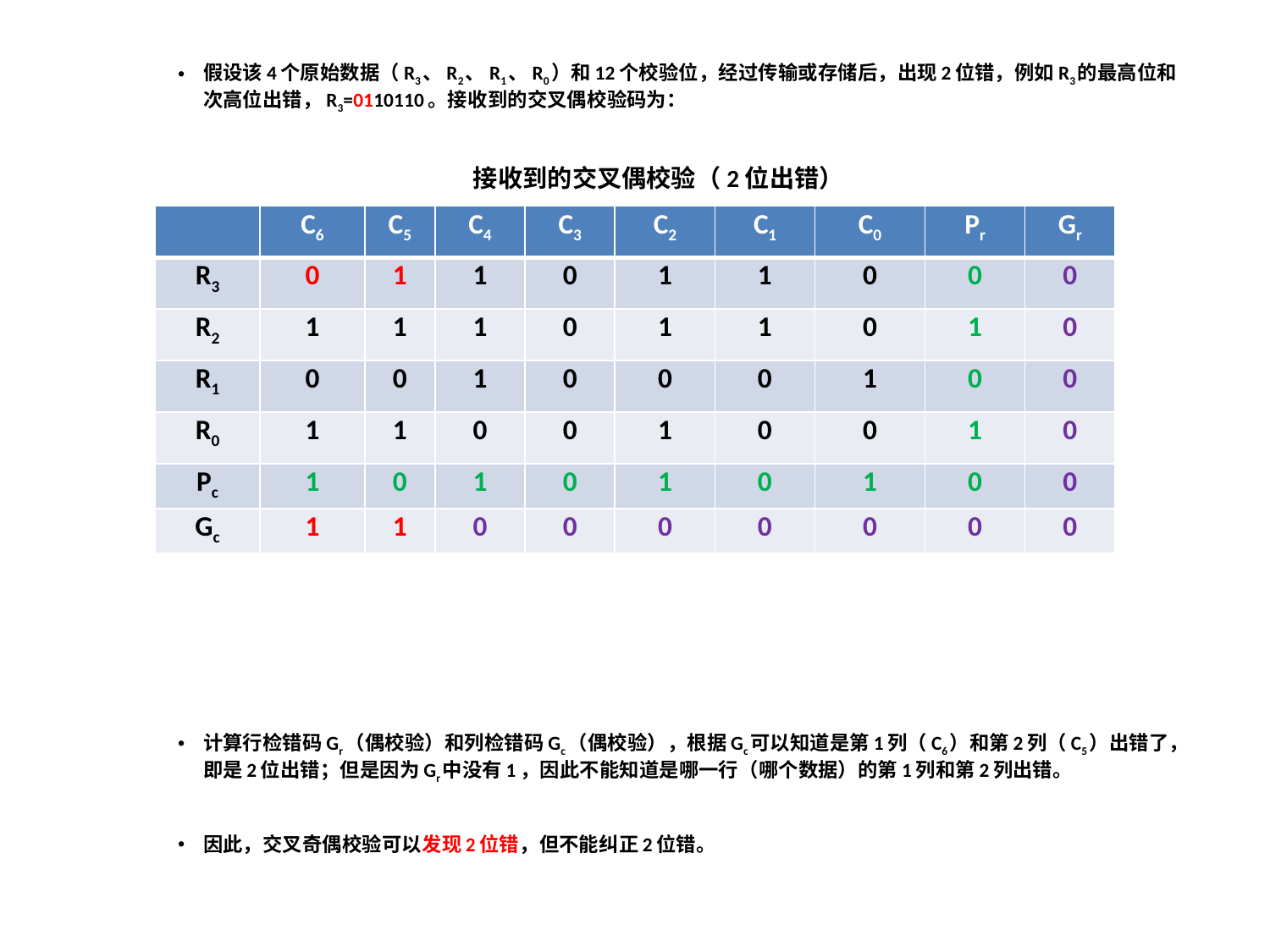

假设该4个原始数据（R3、R2、R1、R0）和12个校验位，经过传输或存储后，出现2位错，例如R3的最高位和次高位出错，R3=0110110。接收到的交叉偶校验码为：

计算行检错码Gr（偶校验）和列检错码Gc（偶校验），根据Gc可以知道是第1列（C6）和第2列（C5）出错了，即是2位出错；但是因为Gr中没有1，因此不能知道是哪一行（哪个数据）的第1列和第2列出错。

因此，交叉奇偶校验可以发现2位错，但不能纠正2位错。

接收到的交叉偶校验（2位出错）
|  | C6 | C5 | C4 | C3 | C2 | C1 | C0 | Pr | Gr |
| --- | --- | --- | --- | --- | --- | --- | --- | --- | --- |
| R3 | 0 | 1 | 1 | 0 | 1 | 1 | 0 | 0 | 0 |
| R2 | 1 | 1 | 1 | 0 | 1 | 1 | 0 | 1 | 0 |
| R1 | 0 | 0 | 1 | 0 | 0 | 0 | 1 | 0 | 0 |
| R0 | 1 | 1 | 0 | 0 | 1 | 0 | 0 | 1 | 0 |
| Pc | 1 | 0 | 1 | 0 | 1 | 0 | 1 | 0 | 0 |
| Gc | 1 | 1 | 0 | 0 | 0 | 0 | 0 | 0 | 0 |